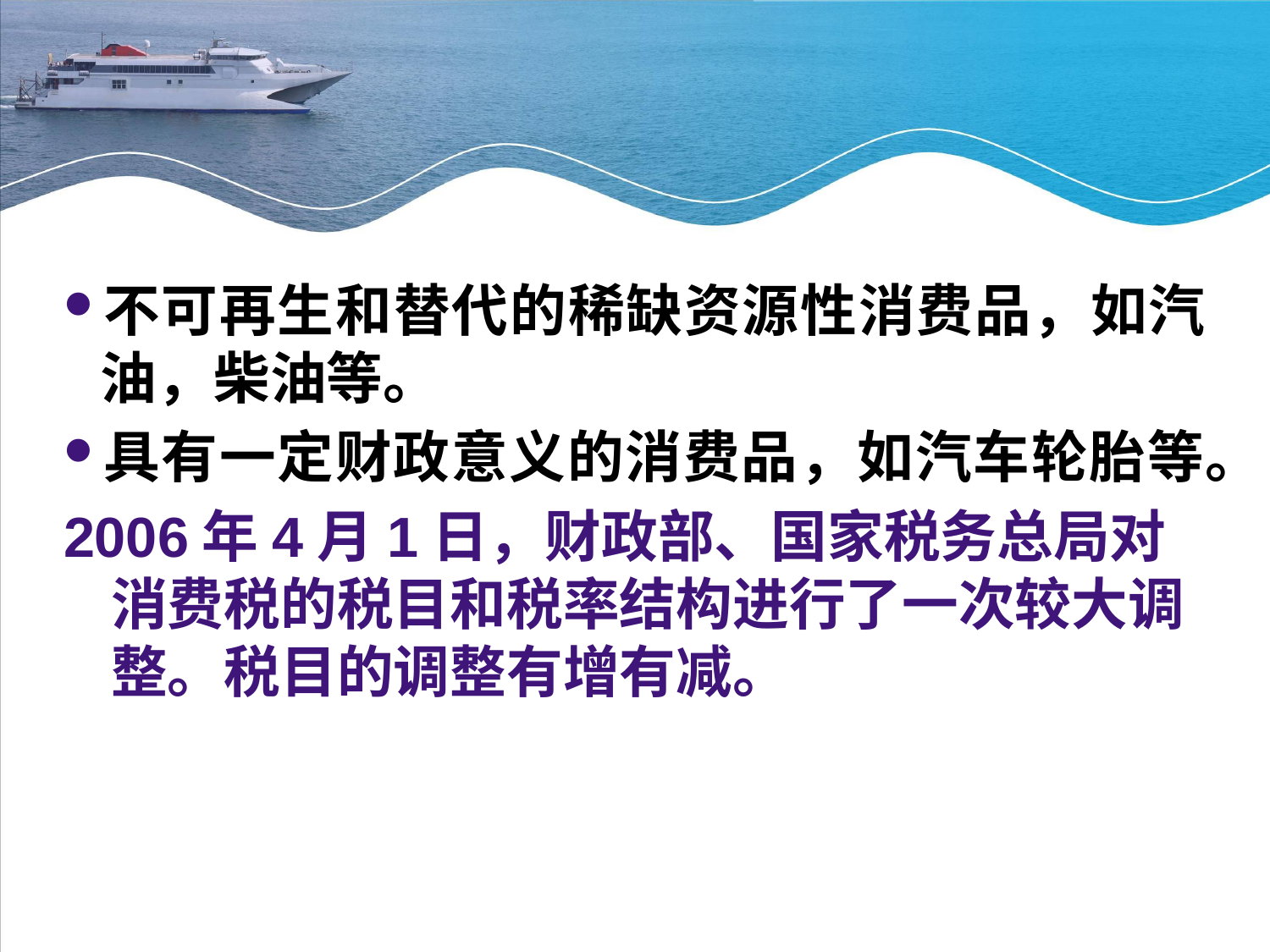

不可再生和替代的稀缺资源性消费品，如汽油，柴油等。
具有一定财政意义的消费品，如汽车轮胎等。
2006年4月1日，财政部、国家税务总局对消费税的税目和税率结构进行了一次较大调整。税目的调整有增有减。